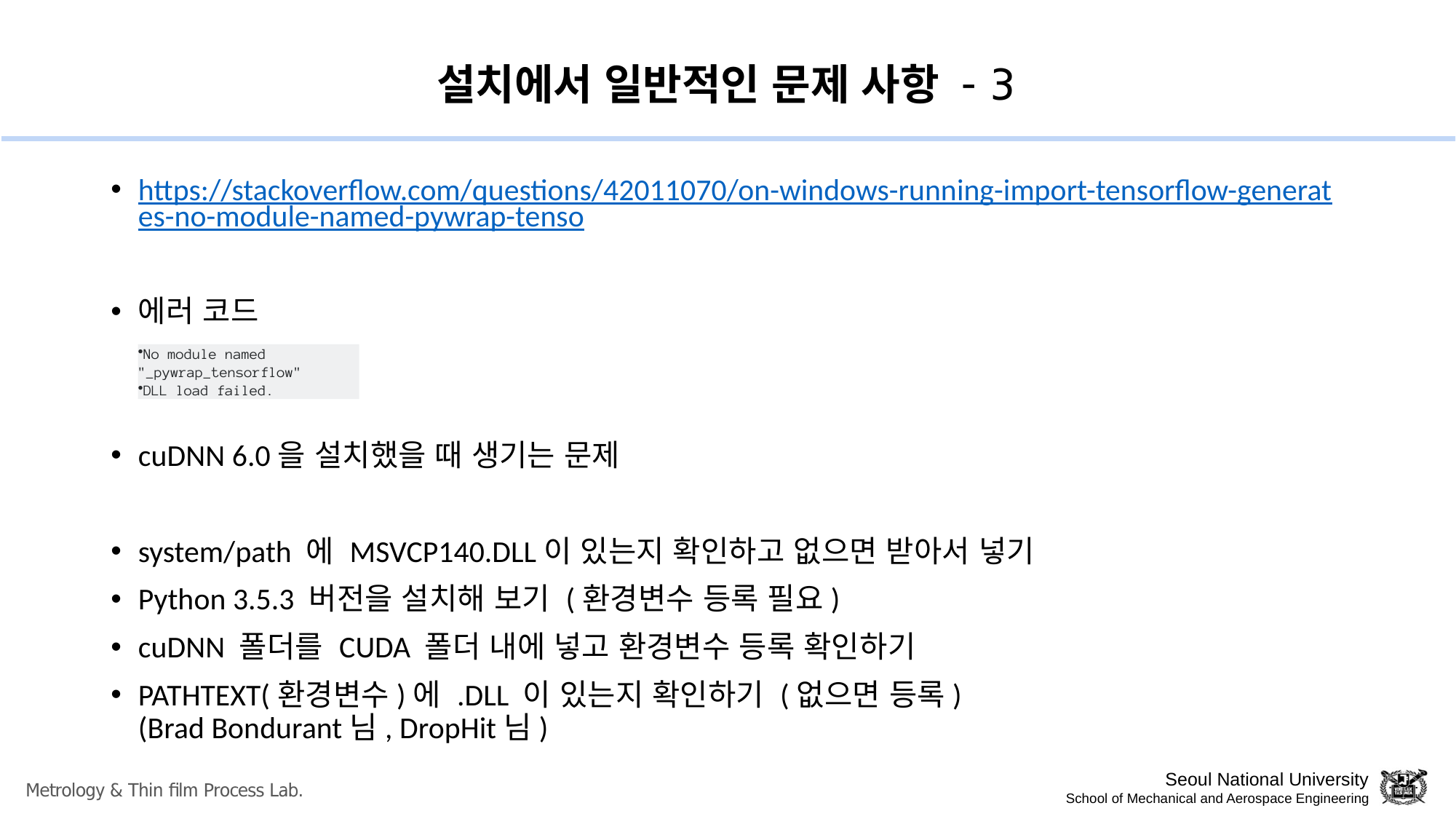

# 설치에서 일반적인 문제 사항 - 3
https://stackoverflow.com/questions/42011070/on-windows-running-import-tensorflow-generates-no-module-named-pywrap-tenso

에러 코드

cuDNN 6.0을 설치했을 때 생기는 문제

system/path 에 MSVCP140.DLL이 있는지 확인하고 없으면 받아서 넣기
Python 3.5.3 버전을 설치해 보기 (환경변수 등록 필요)
cuDNN 폴더를 CUDA 폴더 내에 넣고 환경변수 등록 확인하기
PATHTEXT(환경변수)에 .DLL 이 있는지 확인하기 (없으면 등록)
(Brad Bondurant님, DropHit님)
No module named "_pywrap_tensorflow"
DLL load failed.